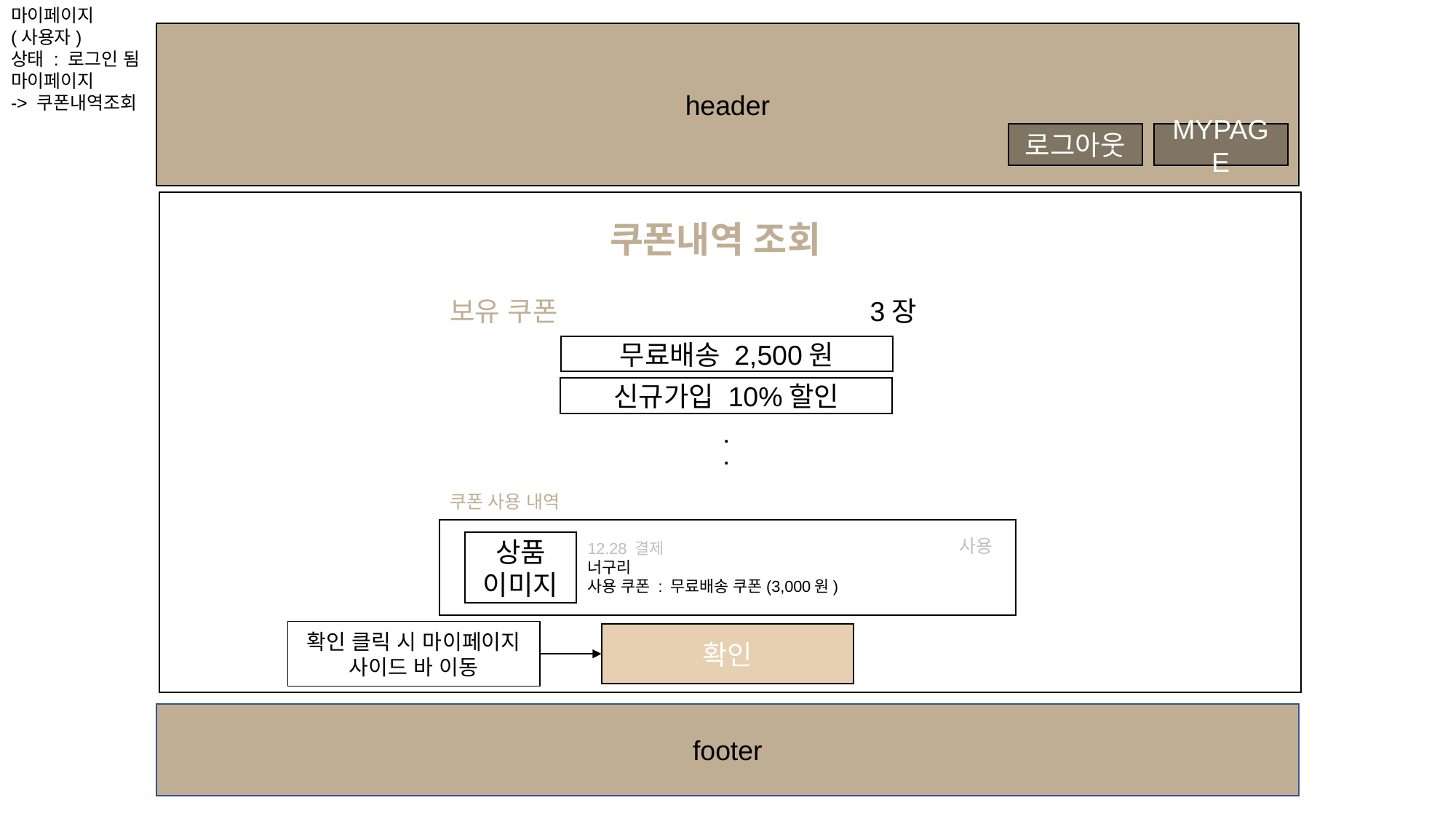

마이페이지
(사용자)
상태 : 로그인 됨
마이페이지
-> 쿠폰내역조회
header
로그아웃
MYPAGE

쿠폰내역 조회
보유 쿠폰                                        3장

.
.

쿠폰 사용 내역
무료배송 2,500원
신규가입 10%할인

상품 이미지
12.28 결제
너구리
사용 쿠폰 : 무료배송 쿠폰(3,000원)
사용
확인 클릭 시 마이페이지 사이드 바 이동
확인
footer